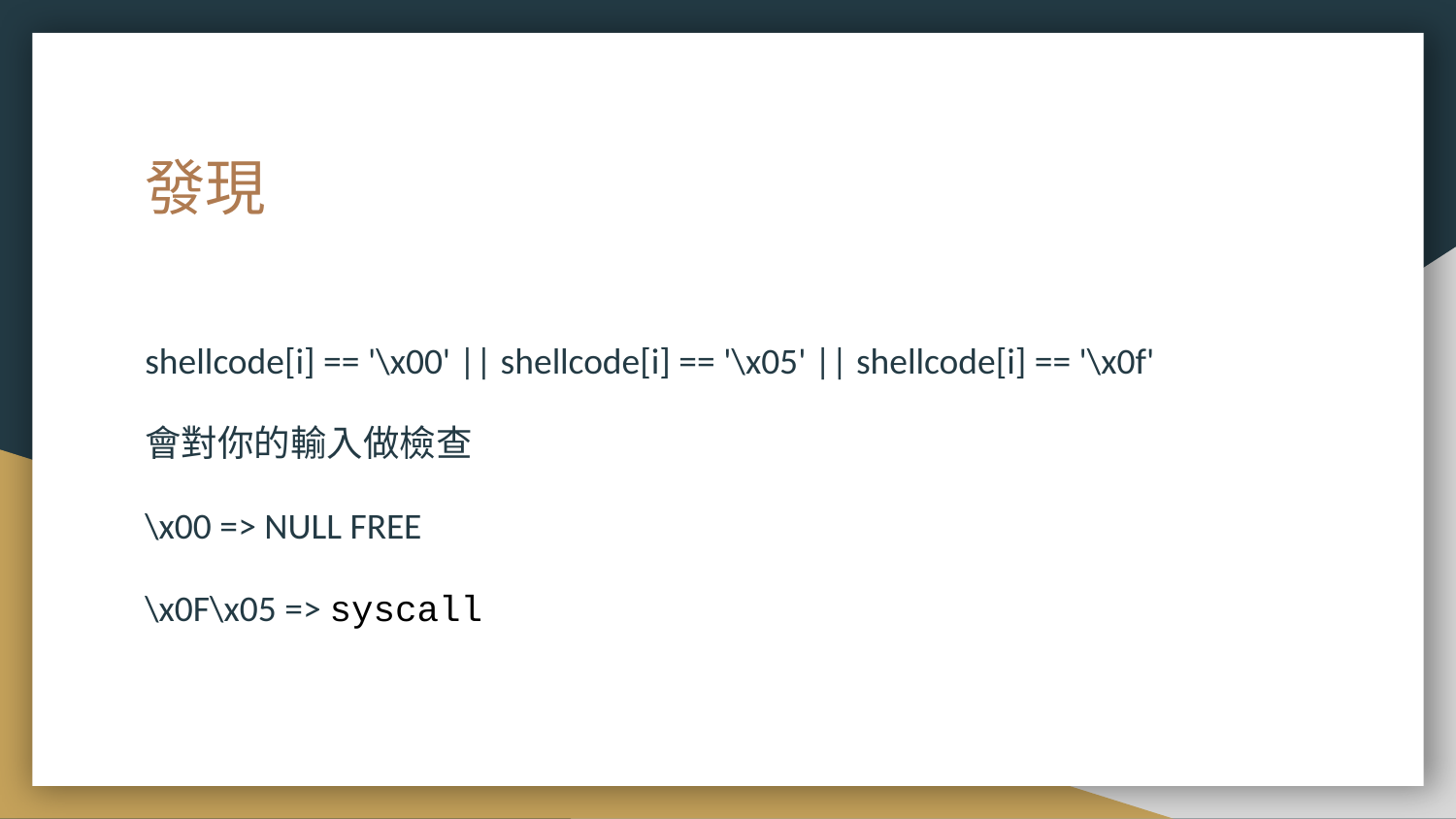

# 發現
shellcode[i] == '\x00' || shellcode[i] == '\x05' || shellcode[i] == '\x0f'
會對你的輸入做檢查
\x00 => NULL FREE
\x0F\x05 => syscall